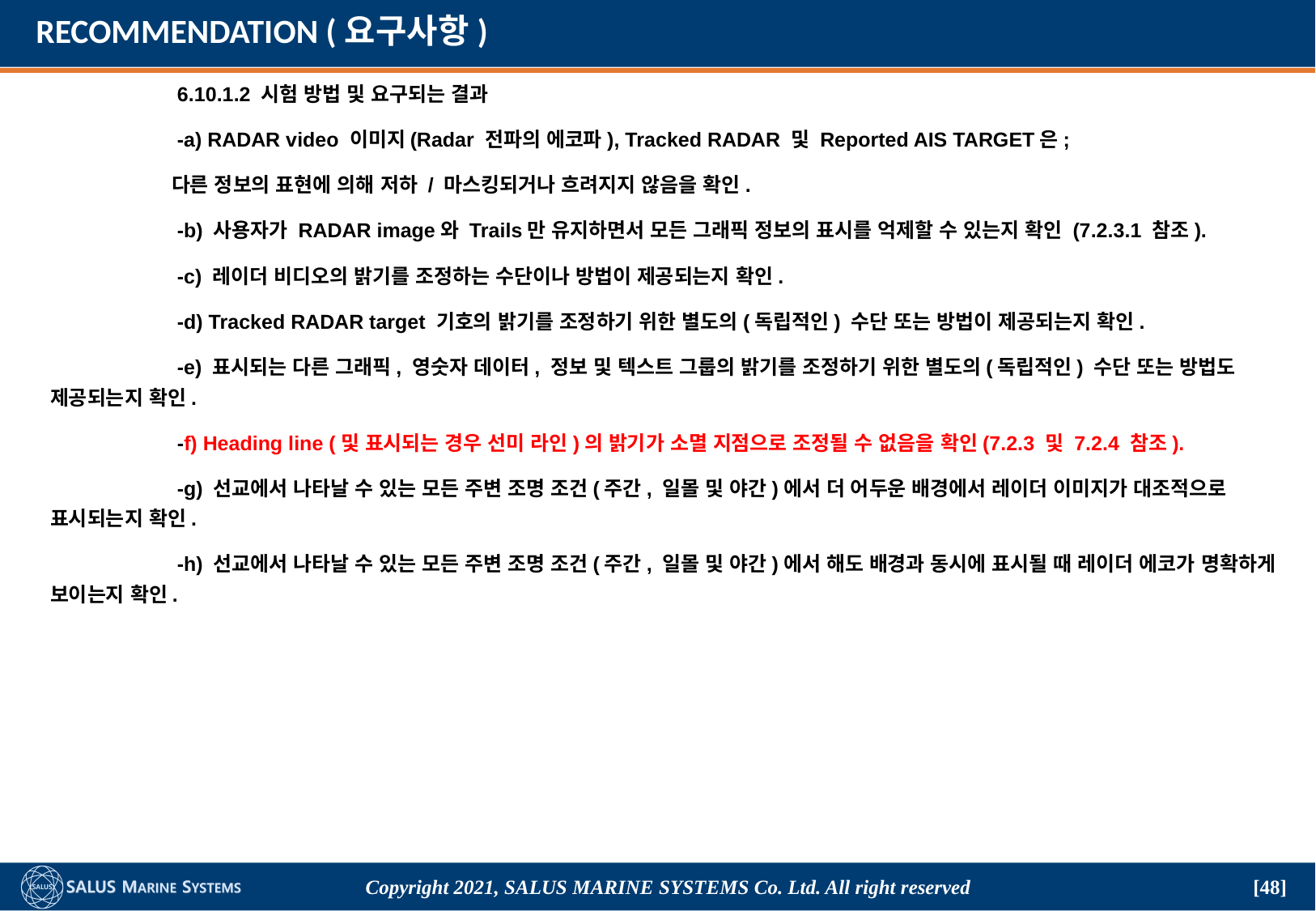

# RECOMMENDATION (요구사항)
	 6.10.1.2 시험 방법 및 요구되는 결과
	 -a) RADAR video 이미지(Radar 전파의 에코파), Tracked RADAR 및 Reported AIS TARGET은;
	다른 정보의 표현에 의해 저하 / 마스킹되거나 흐려지지 않음을 확인.
	 -b) 사용자가 RADAR image와 Trails만 유지하면서 모든 그래픽 정보의 표시를 억제할 수 있는지 확인 (7.2.3.1 참조).
	 -c) 레이더 비디오의 밝기를 조정하는 수단이나 방법이 제공되는지 확인.
	 -d) Tracked RADAR target 기호의 밝기를 조정하기 위한 별도의(독립적인) 수단 또는 방법이 제공되는지 확인.
	 -e) 표시되는 다른 그래픽, 영숫자 데이터, 정보 및 텍스트 그룹의 밝기를 조정하기 위한 별도의(독립적인) 수단 또는 방법도 제공되는지 확인.
	 -f) Heading line (및 표시되는 경우 선미 라인)의 밝기가 소멸 지점으로 조정될 수 없음을 확인(7.2.3 및 7.2.4 참조).
	 -g) 선교에서 나타날 수 있는 모든 주변 조명 조건(주간, 일몰 및 야간)에서 더 어두운 배경에서 레이더 이미지가 대조적으로 표시되는지 확인.
	 -h) 선교에서 나타날 수 있는 모든 주변 조명 조건(주간, 일몰 및 야간)에서 해도 배경과 동시에 표시될 때 레이더 에코가 명확하게 보이는지 확인.
Copyright 2021, SALUS Marine Systems Co. Ltd. All right reserved
[48]